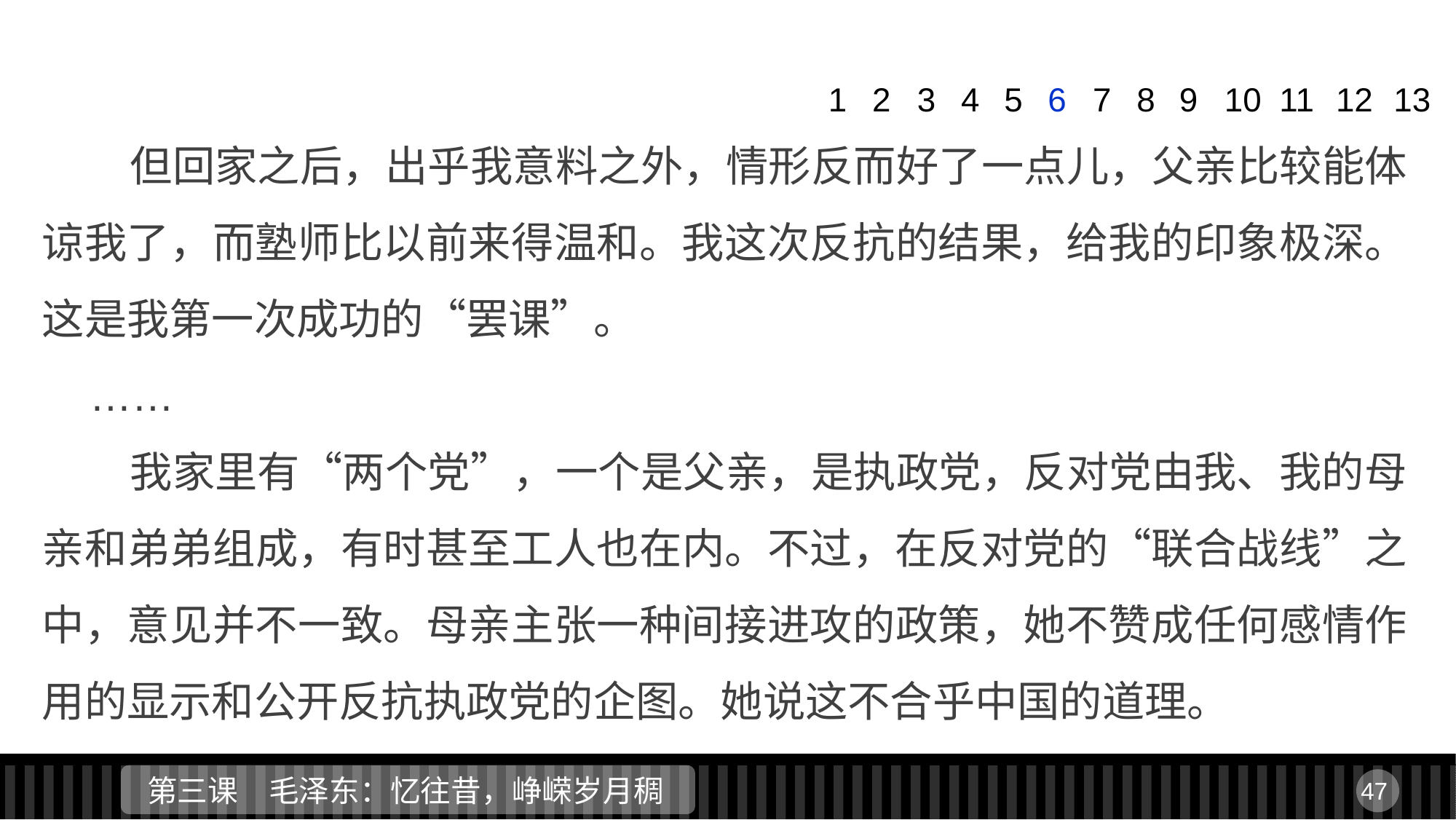

1
2
3
4
5
6
7
8
9
11
12
13
10
        但回家之后，出乎我意料之外，情形反而好了一点儿，父亲比较能体谅我了，而塾师比以前来得温和。我这次反抗的结果，给我的印象极深。这是我第一次成功的“罢课”。
    ……
        我家里有“两个党”，一个是父亲，是执政党，反对党由我、我的母亲和弟弟组成，有时甚至工人也在内。不过，在反对党的“联合战线”之中，意见并不一致。母亲主张一种间接进攻的政策，她不赞成任何感情作用的显示和公开反抗执政党的企图。她说这不合乎中国的道理。